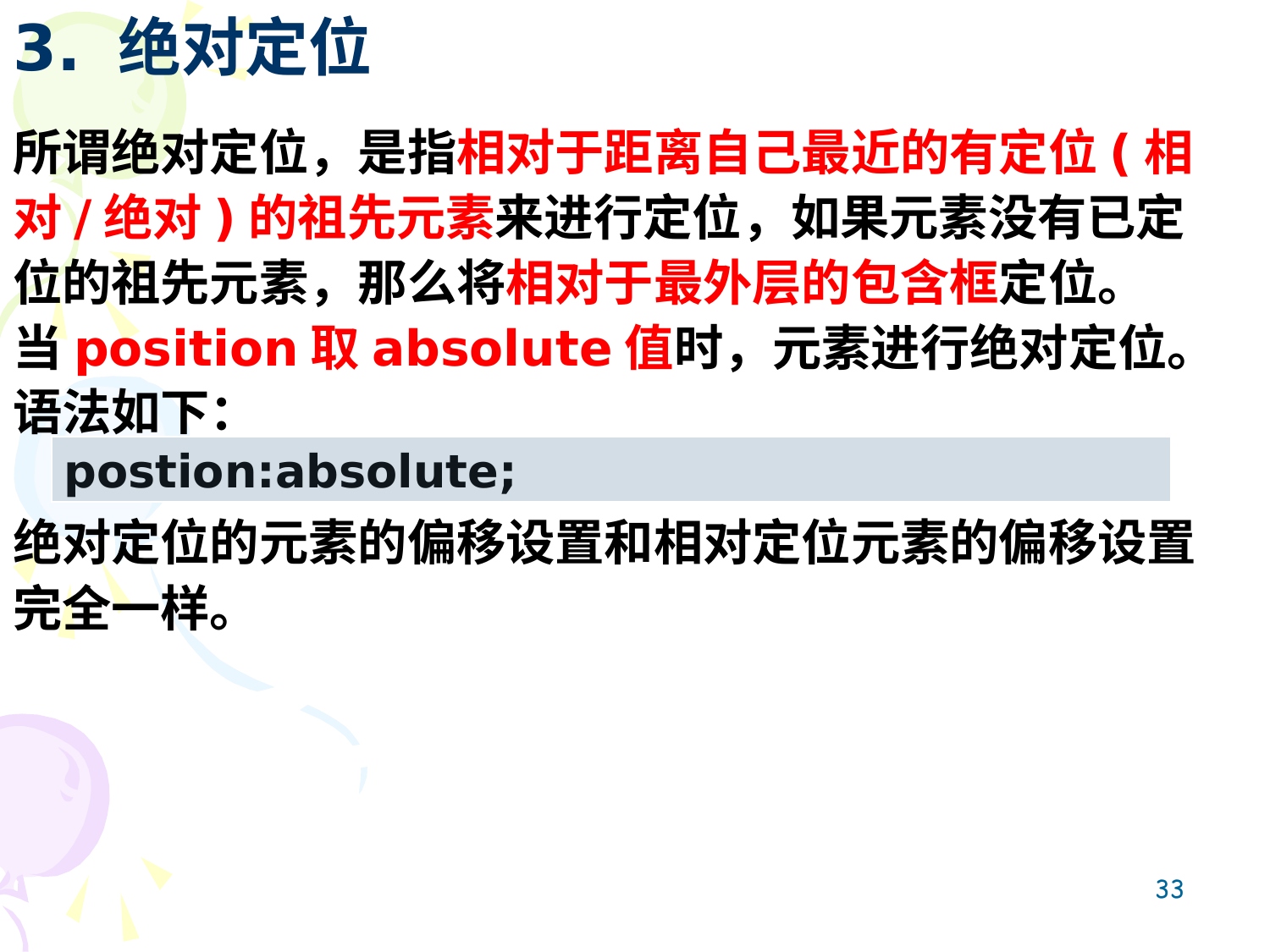

# 3. 绝对定位
所谓绝对定位，是指相对于距离自己最近的有定位(相对/绝对)的祖先元素来进行定位，如果元素没有已定位的祖先元素，那么将相对于最外层的包含框定位。
当position取absolute值时，元素进行绝对定位。语法如下：

绝对定位的元素的偏移设置和相对定位元素的偏移设置完全一样。

postion:absolute;
33